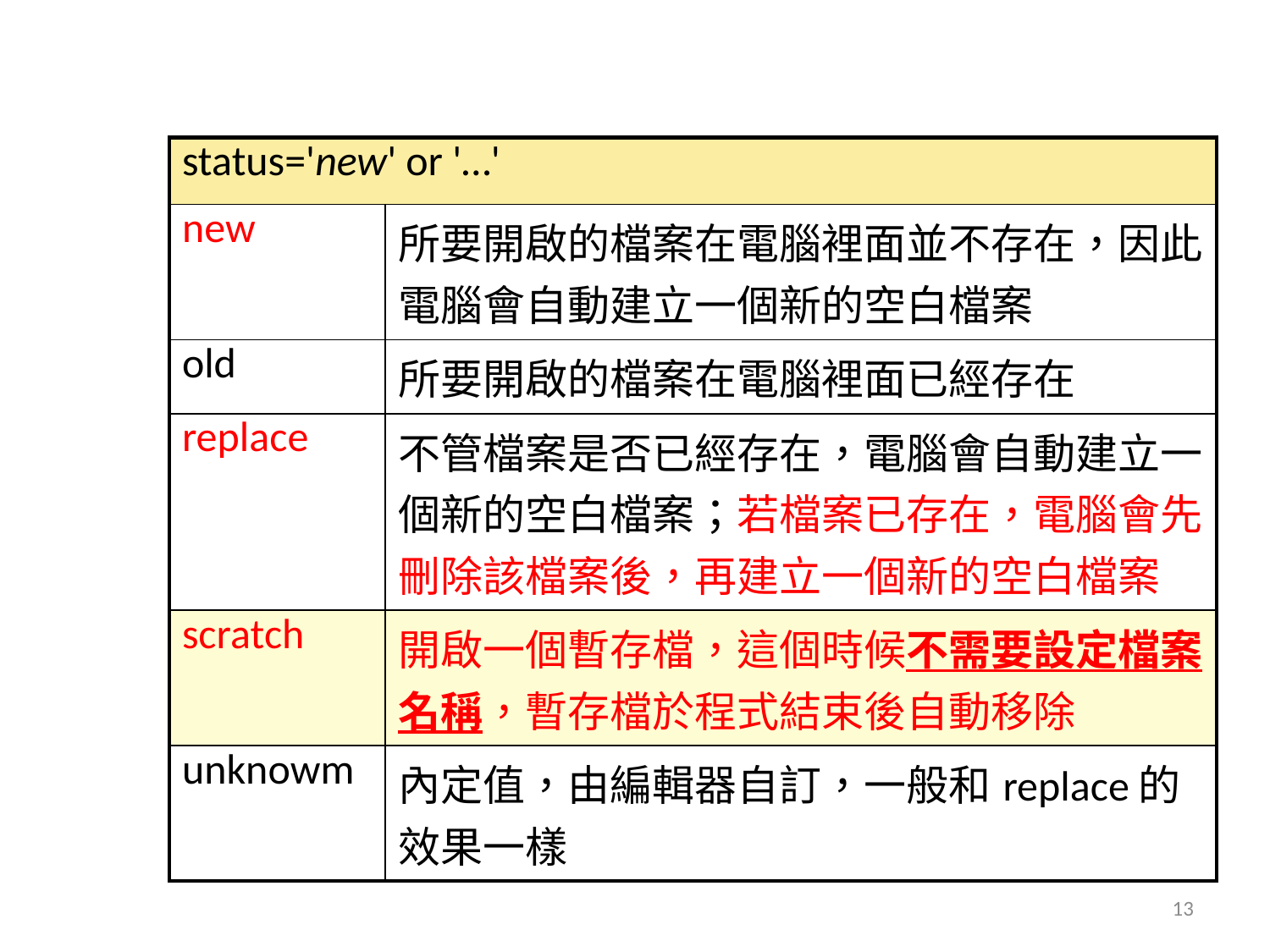

| status='new' or '…' |  |
| --- | --- |
| new | 所要開啟的檔案在電腦裡面並不存在，因此電腦會自動建立一個新的空白檔案 |
| old | 所要開啟的檔案在電腦裡面已經存在 |
| replace | 不管檔案是否已經存在，電腦會自動建立一個新的空白檔案；若檔案已存在，電腦會先刪除該檔案後，再建立一個新的空白檔案 |
| scratch | 開啟一個暫存檔，這個時候不需要設定檔案名稱，暫存檔於程式結束後自動移除 |
| unknowm | 內定值，由編輯器自訂，一般和replace的效果一樣 |
13